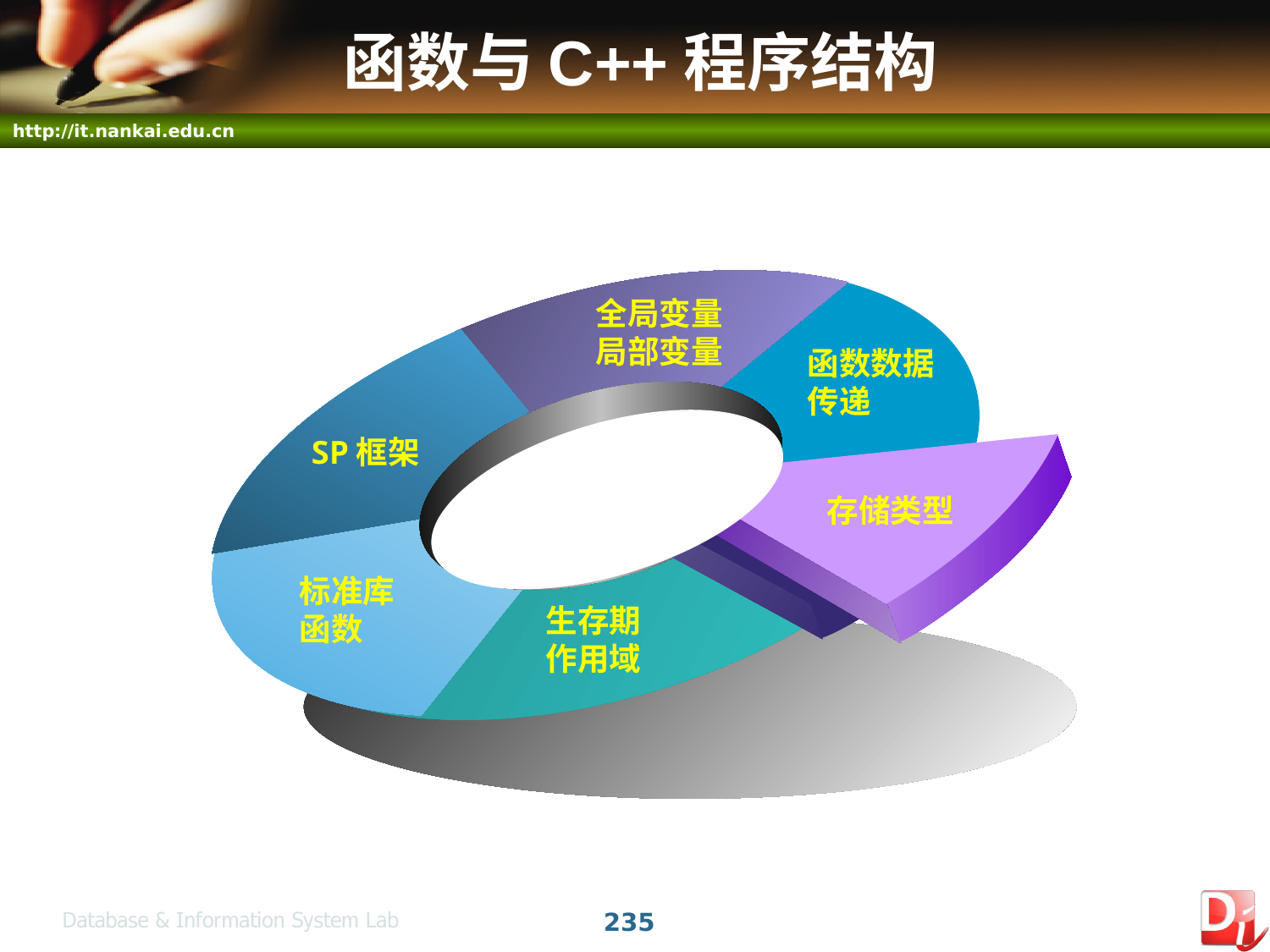

# 函数与C++程序结构

全局变量
局部变量

函数数据
传递

SP框架

存储类型
存储类型
标准库
函数
生存期
作用域

235
Database & Information System Lab